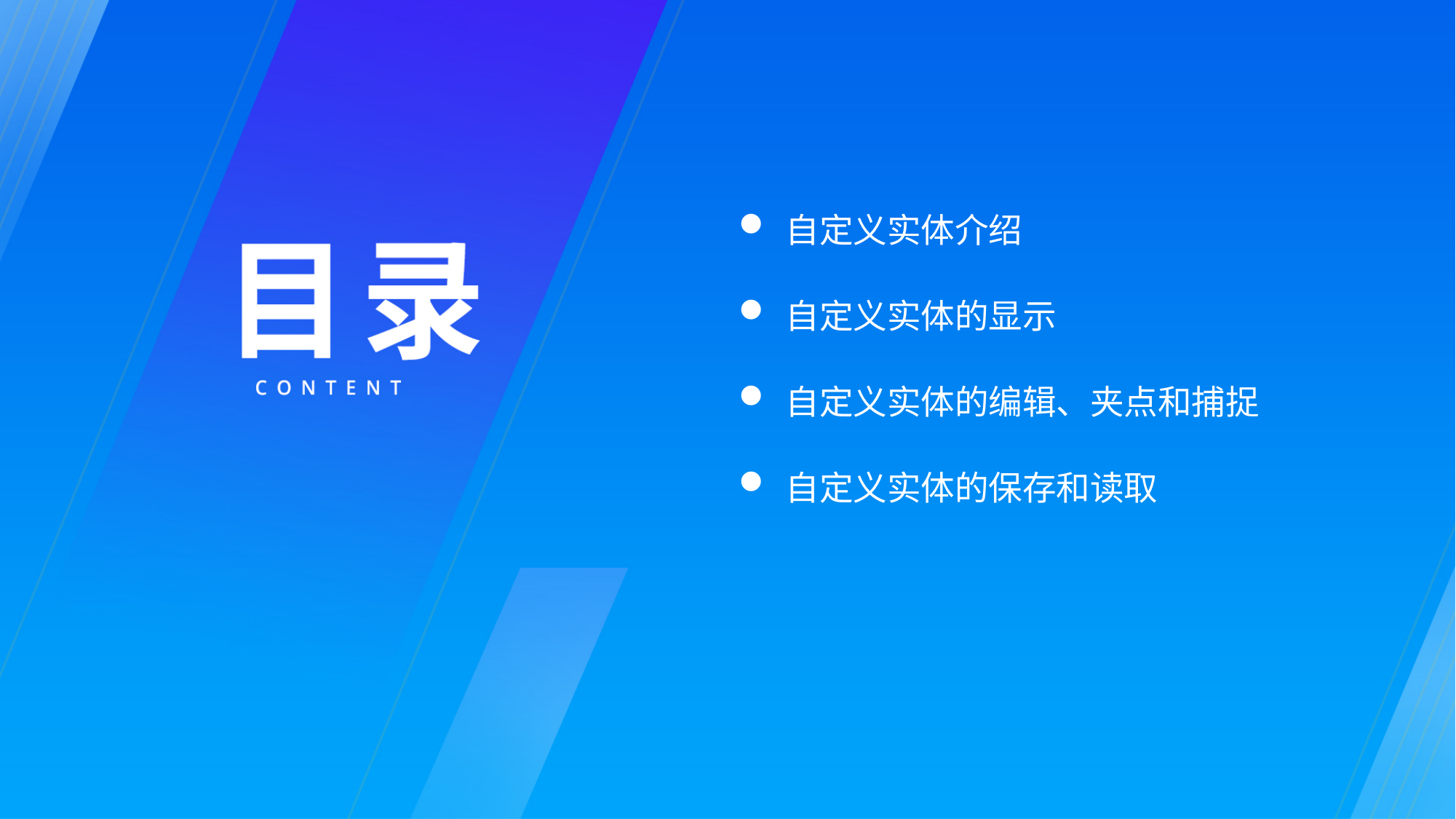

自定义实体介绍
自定义实体的显示
自定义实体的编辑、夹点和捕捉
自定义实体的保存和读取